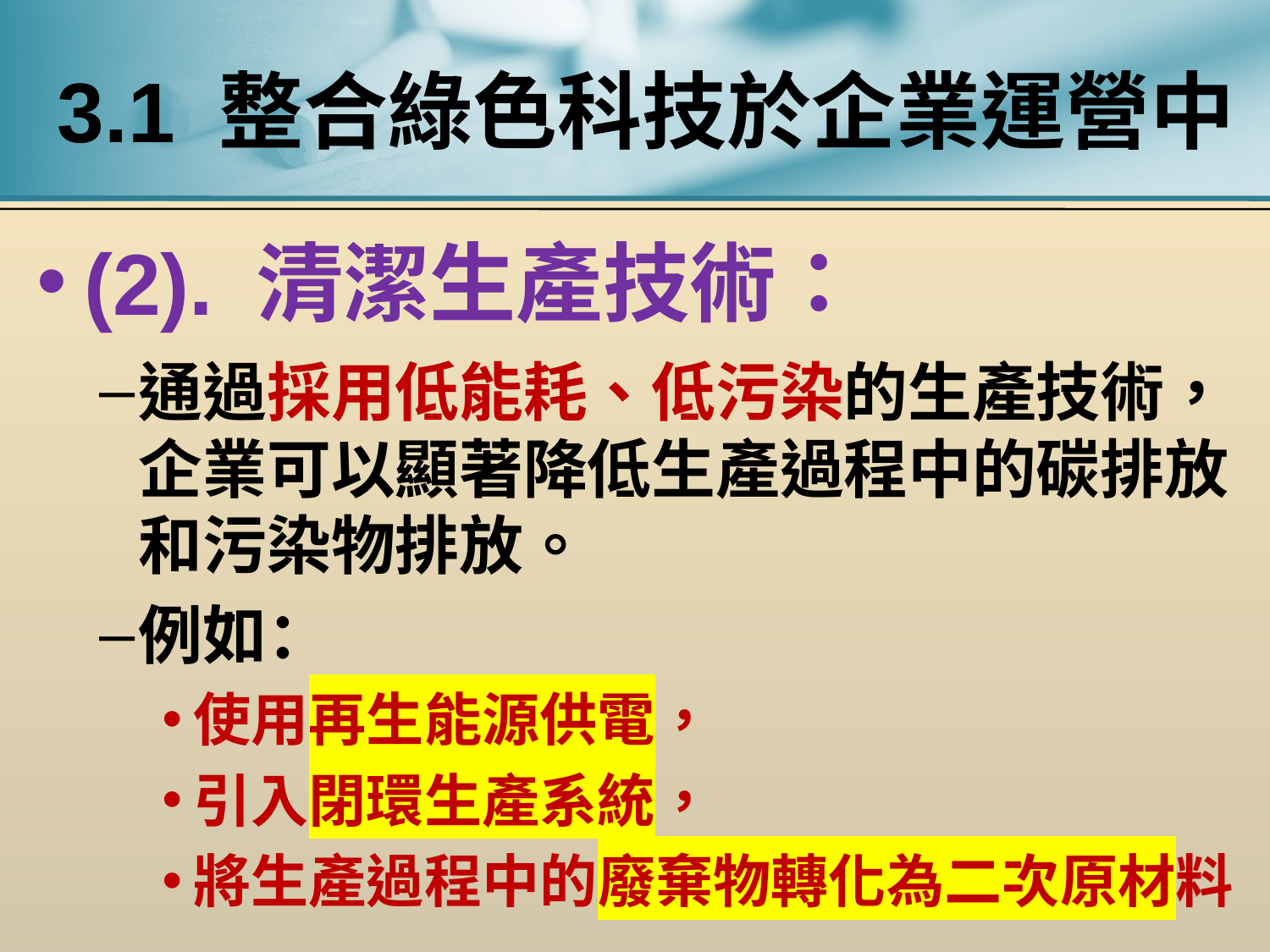

# 3.1 整合綠色科技於企業運營中
(2). 清潔生產技術：
通過採用低能耗、低污染的生產技術，企業可以顯著降低生產過程中的碳排放和污染物排放。
例如：
使用再生能源供電，
引入閉環生產系統，
將生產過程中的廢棄物轉化為二次原材料